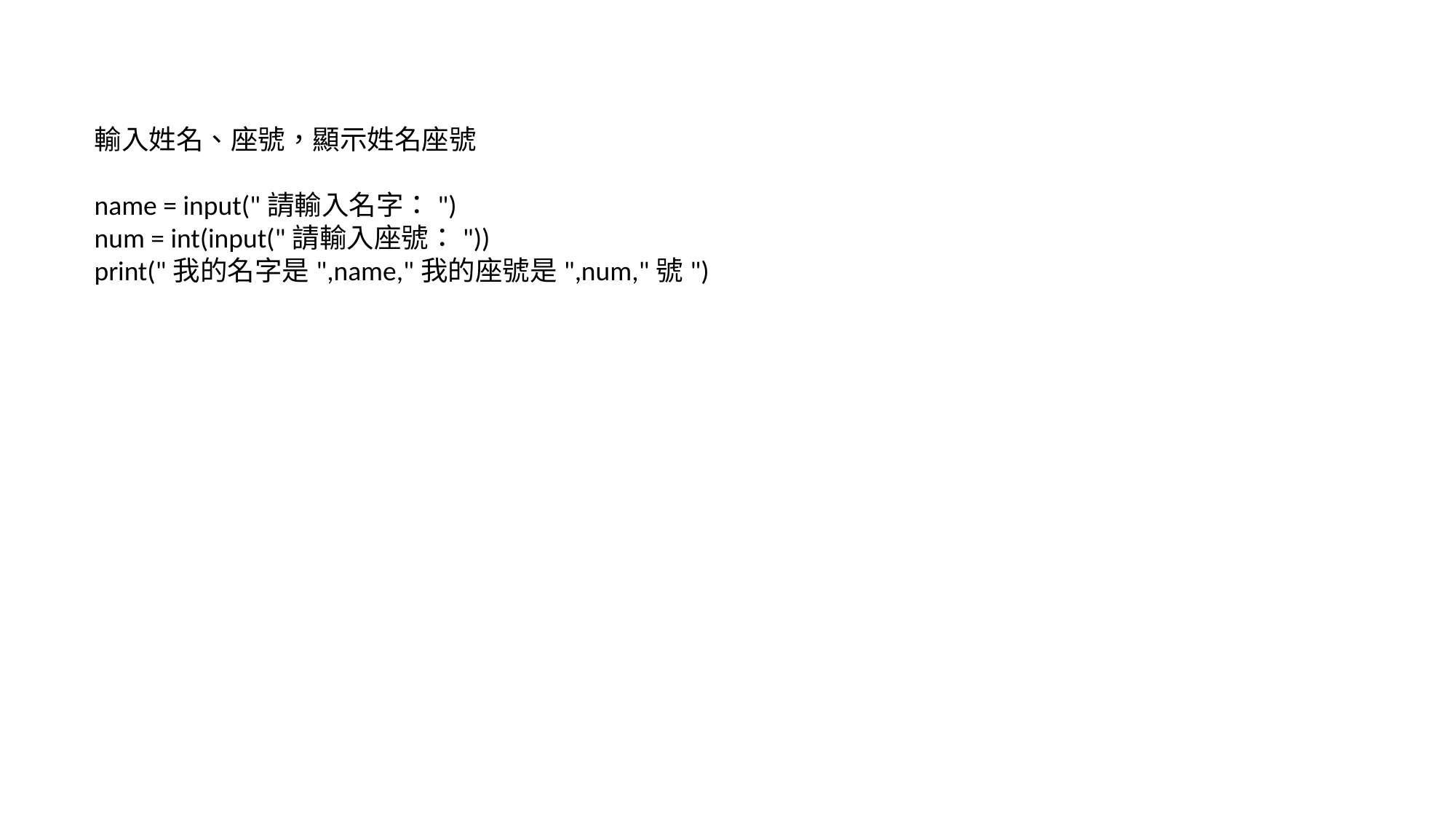

輸入姓名、座號，顯示姓名座號

name = input("請輸入名字：")
num = int(input("請輸入座號："))
print("我的名字是",name,"我的座號是",num,"號")